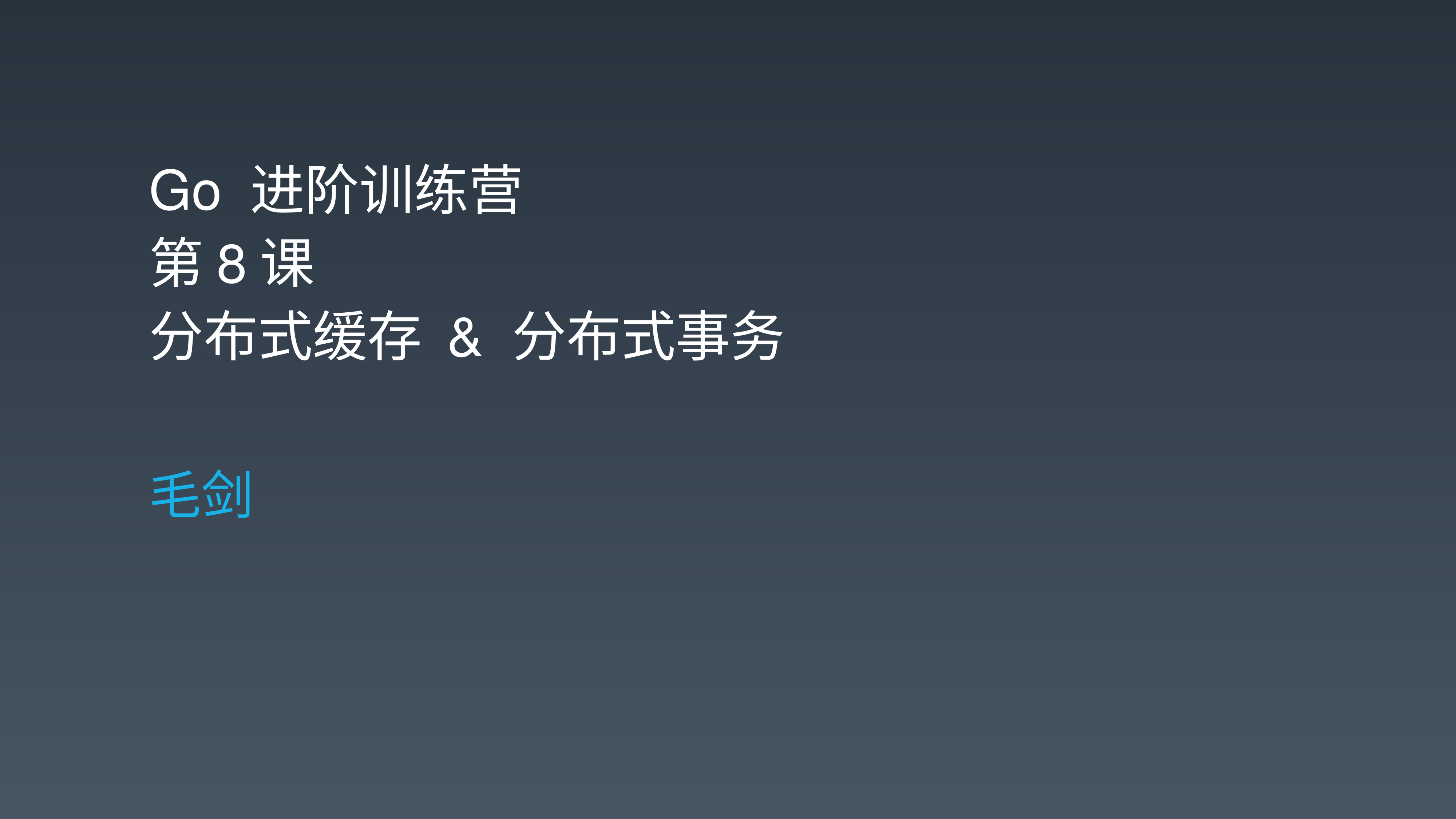

Go 进阶训练营
第8课
分布式缓存 & 分布式事务
毛剑